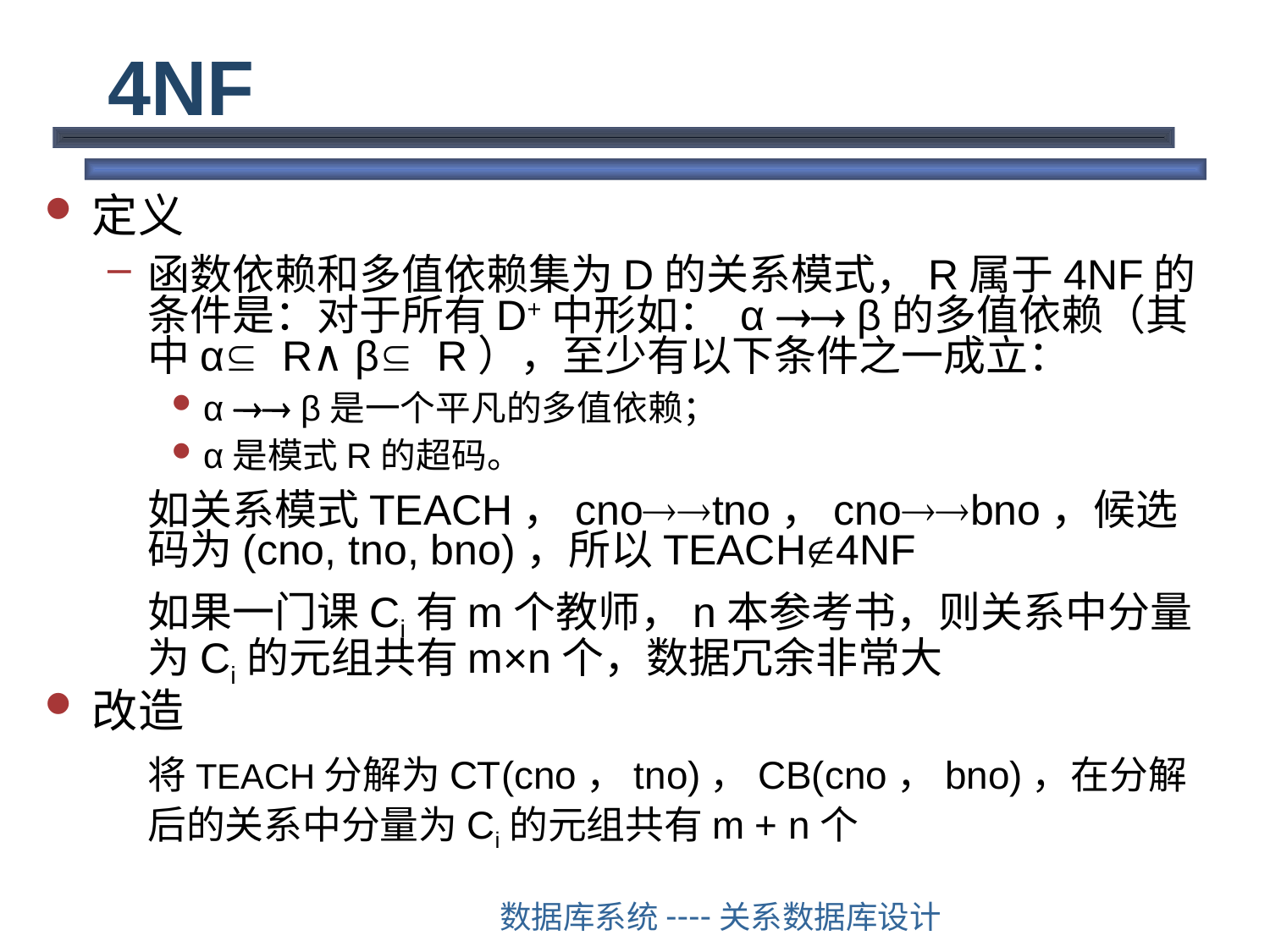

# 4NF
定义
函数依赖和多值依赖集为D的关系模式，R属于4NF的条件是：对于所有D+中形如： α →→ β的多值依赖（其中α⊆  R∧ β⊆  R），至少有以下条件之一成立：
α →→ β是一个平凡的多值依赖；
α是模式R的超码。
	如关系模式TEACH，cno→→tno，cno→→bno，候选码为(cno, tno, bno)，所以TEACH∉4NF
	如果一门课Ci有m个教师，n本参考书，则关系中分量为Ci的元组共有m×n个，数据冗余非常大
改造
	将TEACH分解为CT(cno，tno)，CB(cno，bno)，在分解后的关系中分量为Ci的元组共有m + n个
数据库系统----关系数据库设计